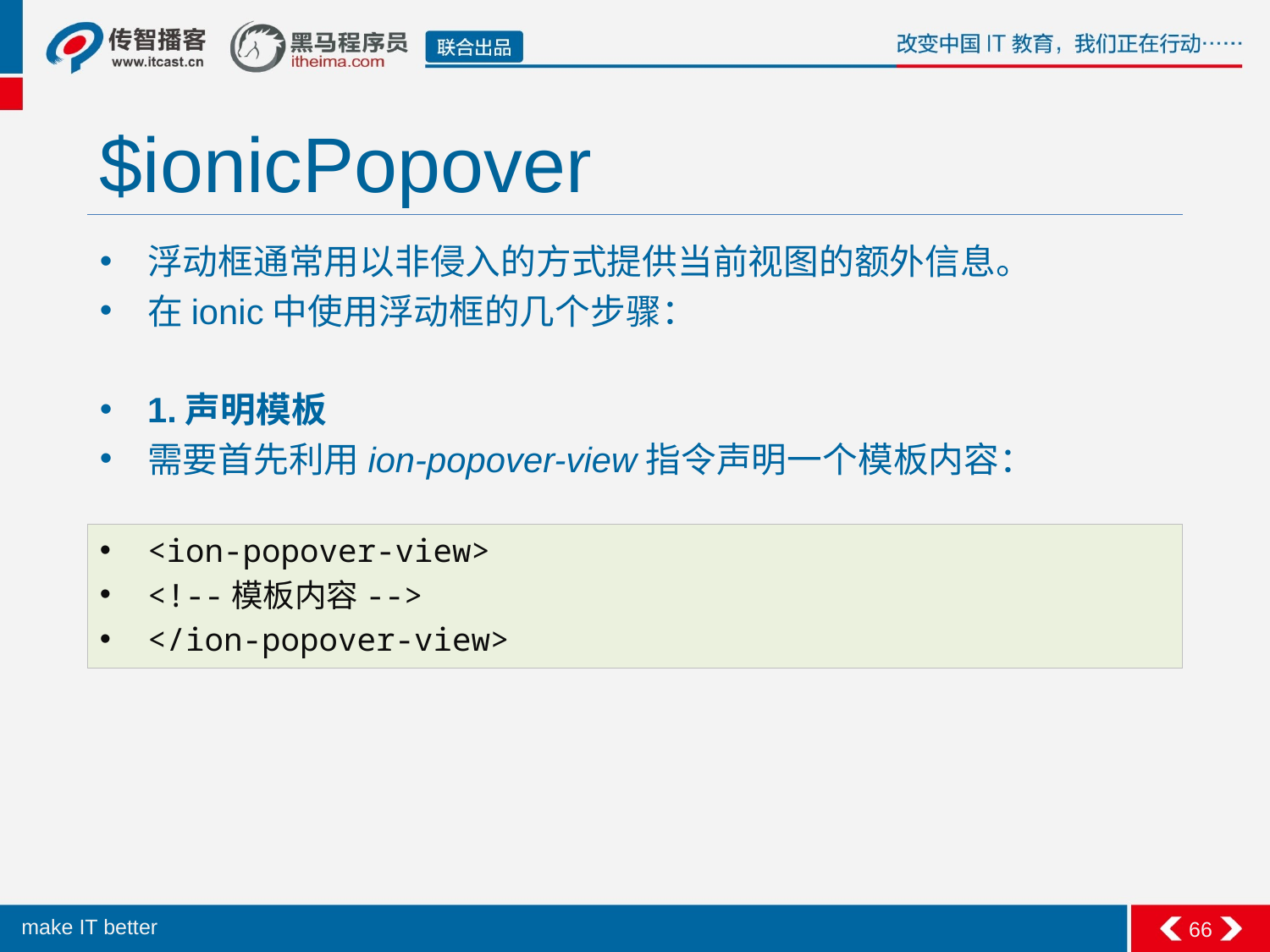

# $ionicPopover
浮动框通常用以非侵入的方式提供当前视图的额外信息。
在ionic中使用浮动框的几个步骤：

1.声明模板
需要首先利用ion-popover-view指令声明一个模板内容：

<ion-popover-view>
<!--模板内容-->
</ion-popover-view>
66

make IT better